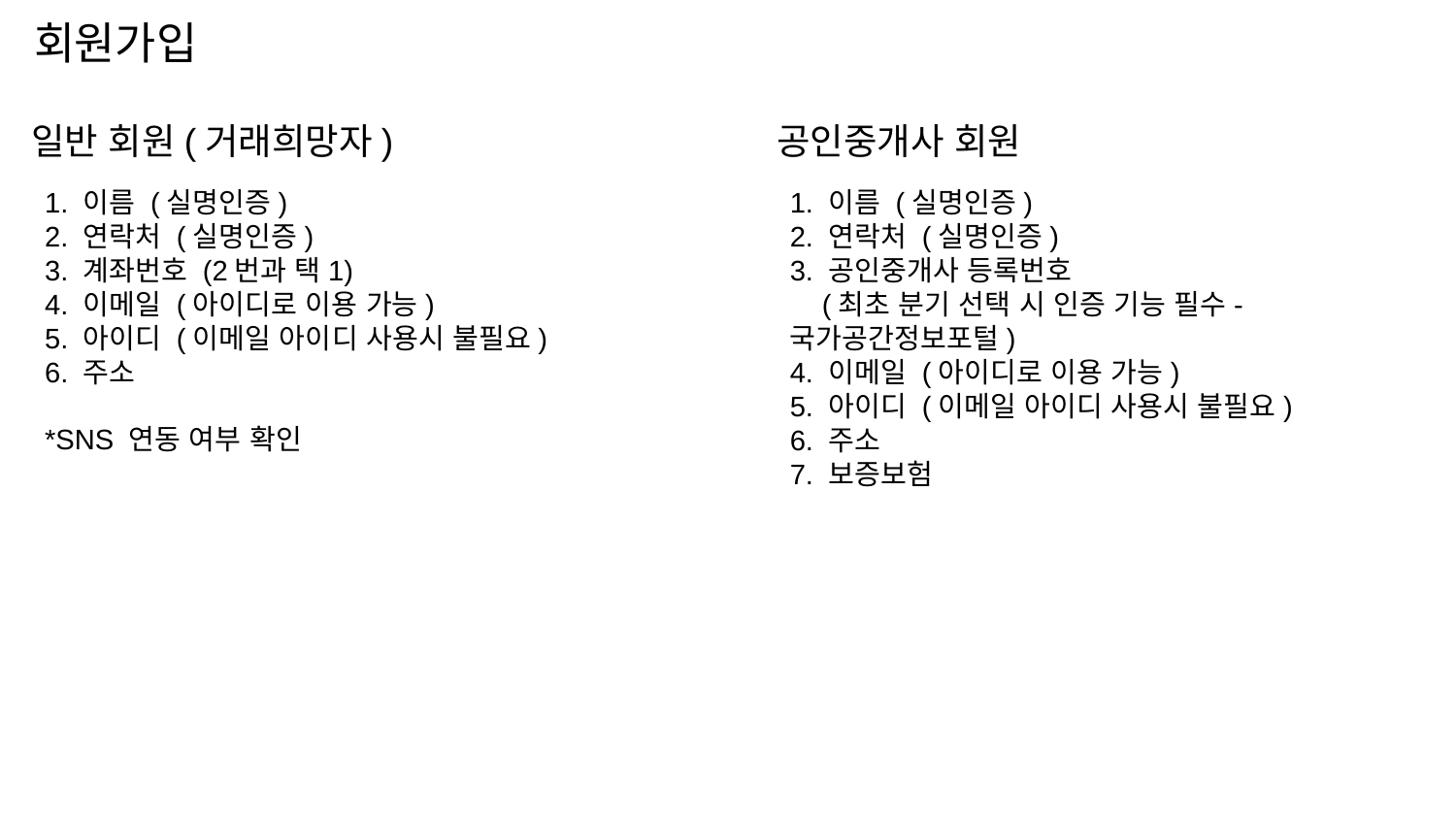

회원가입
일반 회원(거래희망자)
공인중개사 회원
1. 이름 (실명인증)
2. 연락처 (실명인증)
3. 계좌번호 (2번과 택1)
4. 이메일 (아이디로 이용 가능)
5. 아이디 (이메일 아이디 사용시 불필요)
6. 주소

*SNS 연동 여부 확인
1. 이름 (실명인증)
2. 연락처 (실명인증)
3. 공인중개사 등록번호
    (최초 분기 선택 시 인증 기능 필수-국가공간정보포털)
4. 이메일 (아이디로 이용 가능)
5. 아이디 (이메일 아이디 사용시 불필요)
6. 주소
7. 보증보험